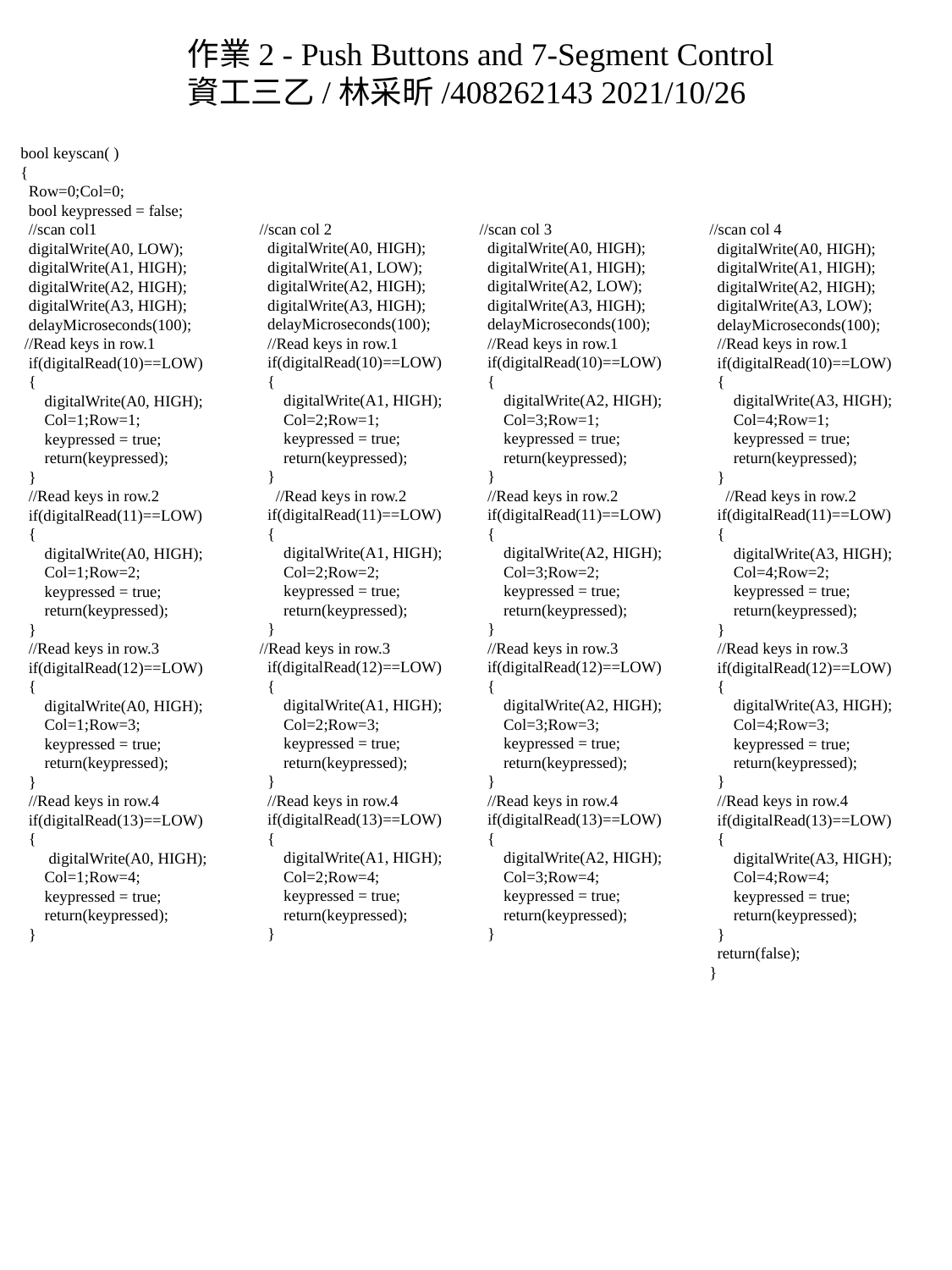

作業2 - Push Buttons and 7-Segment Control
資工三乙/林采昕/408262143 2021/10/26
bool keyscan( )
{
  Row=0;Col=0;
  bool keypressed = false;
  //scan col1
  digitalWrite(A0, LOW);
  digitalWrite(A1, HIGH);
  digitalWrite(A2, HIGH);
  digitalWrite(A3, HIGH);
  delayMicroseconds(100);
 //Read keys in row.1
  if(digitalRead(10)==LOW)
  {
      digitalWrite(A0, HIGH);
      Col=1;Row=1;
      keypressed = true;
      return(keypressed);
  }
  //Read keys in row.2
  if(digitalRead(11)==LOW)
  {
      digitalWrite(A0, HIGH);
      Col=1;Row=2;
      keypressed = true;
      return(keypressed);
  }
  //Read keys in row.3
  if(digitalRead(12)==LOW)
  {
      digitalWrite(A0, HIGH);
      Col=1;Row=3;
      keypressed = true;
      return(keypressed);
  }
  //Read keys in row.4
  if(digitalRead(13)==LOW)
  {
       digitalWrite(A0, HIGH);
      Col=1;Row=4;
      keypressed = true;
      return(keypressed);
  }

//scan col 3
  digitalWrite(A0, HIGH);
  digitalWrite(A1, HIGH);
  digitalWrite(A2, LOW);
  digitalWrite(A3, HIGH);
  delayMicroseconds(100);
  //Read keys in row.1
  if(digitalRead(10)==LOW)
  {
      digitalWrite(A2, HIGH);
      Col=3;Row=1;
      keypressed = true;
      return(keypressed);
  }
  //Read keys in row.2
  if(digitalRead(11)==LOW)
  {
      digitalWrite(A2, HIGH);
      Col=3;Row=2;
      keypressed = true;
      return(keypressed);
  }
  //Read keys in row.3
  if(digitalRead(12)==LOW)
  {
      digitalWrite(A2, HIGH);
      Col=3;Row=3;
      keypressed = true;
      return(keypressed);
  }
  //Read keys in row.4
  if(digitalRead(13)==LOW)
  {
      digitalWrite(A2, HIGH);
      Col=3;Row=4;
      keypressed = true;
      return(keypressed);
  }

//scan col 4
  digitalWrite(A0, HIGH);
  digitalWrite(A1, HIGH);
  digitalWrite(A2, HIGH);
  digitalWrite(A3, LOW);
  delayMicroseconds(100);
  //Read keys in row.1
  if(digitalRead(10)==LOW)
  {
      digitalWrite(A3, HIGH);
      Col=4;Row=1;
      keypressed = true;
      return(keypressed);
  }
    //Read keys in row.2
  if(digitalRead(11)==LOW)
  {
      digitalWrite(A3, HIGH);
      Col=4;Row=2;
      keypressed = true;
      return(keypressed);
  }
  //Read keys in row.3
  if(digitalRead(12)==LOW)
  {
      digitalWrite(A3, HIGH);
      Col=4;Row=3;
      keypressed = true;
      return(keypressed);
  }
  //Read keys in row.4
  if(digitalRead(13)==LOW)
  {
      digitalWrite(A3, HIGH);
      Col=4;Row=4;
      keypressed = true;
      return(keypressed);
  }
  return(false);
}

//scan col 2
  digitalWrite(A0, HIGH);
  digitalWrite(A1, LOW);
  digitalWrite(A2, HIGH);
  digitalWrite(A3, HIGH);
  delayMicroseconds(100);
  //Read keys in row.1
  if(digitalRead(10)==LOW)
  {
      digitalWrite(A1, HIGH);
      Col=2;Row=1;
      keypressed = true;
      return(keypressed);
  }
    //Read keys in row.2
  if(digitalRead(11)==LOW)
  {
      digitalWrite(A1, HIGH);
      Col=2;Row=2;
      keypressed = true;
      return(keypressed);
  }
//Read keys in row.3
  if(digitalRead(12)==LOW)
  {
      digitalWrite(A1, HIGH);
      Col=2;Row=3;
      keypressed = true;
      return(keypressed);
  }
  //Read keys in row.4
  if(digitalRead(13)==LOW)
  {
      digitalWrite(A1, HIGH);
      Col=2;Row=4;
      keypressed = true;
      return(keypressed);
  }